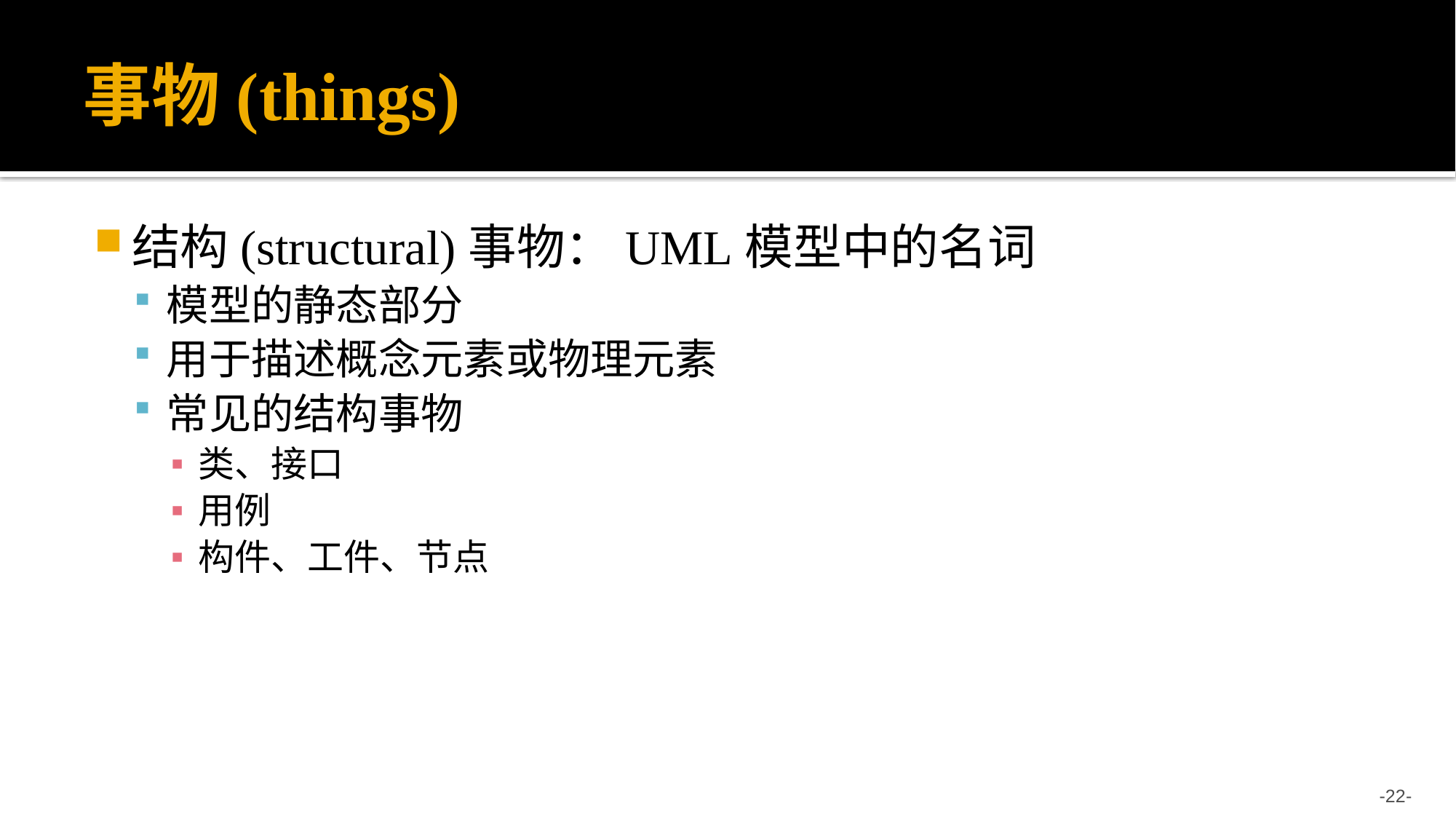

# 事物(things)
结构(structural)事物：UML模型中的名词
模型的静态部分
用于描述概念元素或物理元素
常见的结构事物
类、接口
用例
构件、工件、节点

-22-